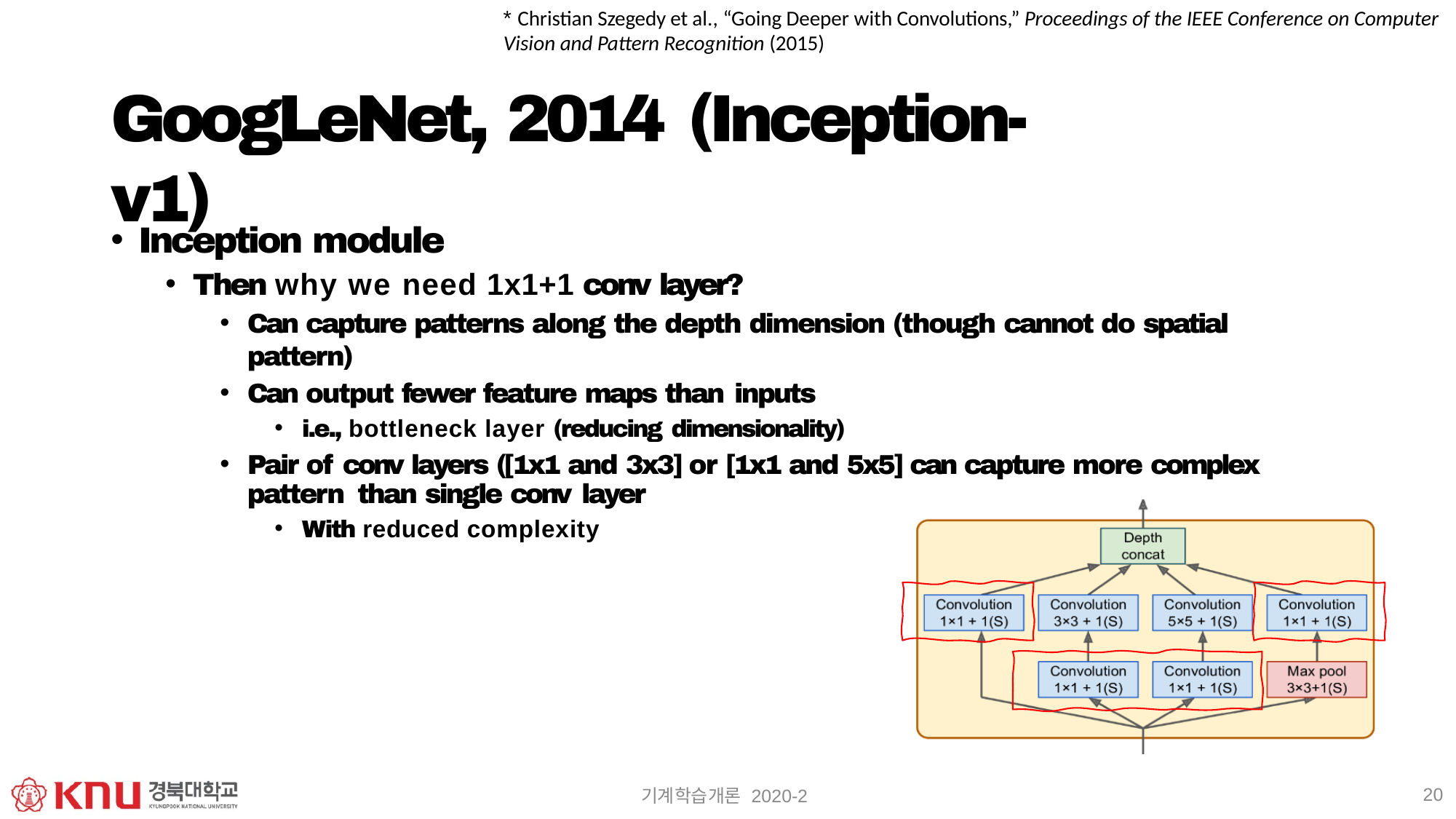

* Christian Szegedy et al., “Going Deeper with Convolutions,” Proceedings of the IEEE Conference on Computer  Vision and Pattern Recognition (2015)
# GoogLeNet, 2014 (Inception-v1)
Inception module
Then why we need 1x1+1 conv layer?
Can capture patterns along the depth dimension (though cannot do spatial pattern)
Can output fewer feature maps than inputs
i.e., bottleneck layer (reducing dimensionality)
Pair of conv layers ([1x1 and 3x3] or [1x1 and 5x5] can capture more complex pattern  than single conv layer
With reduced complexity

20
기계학습개론 2020-2